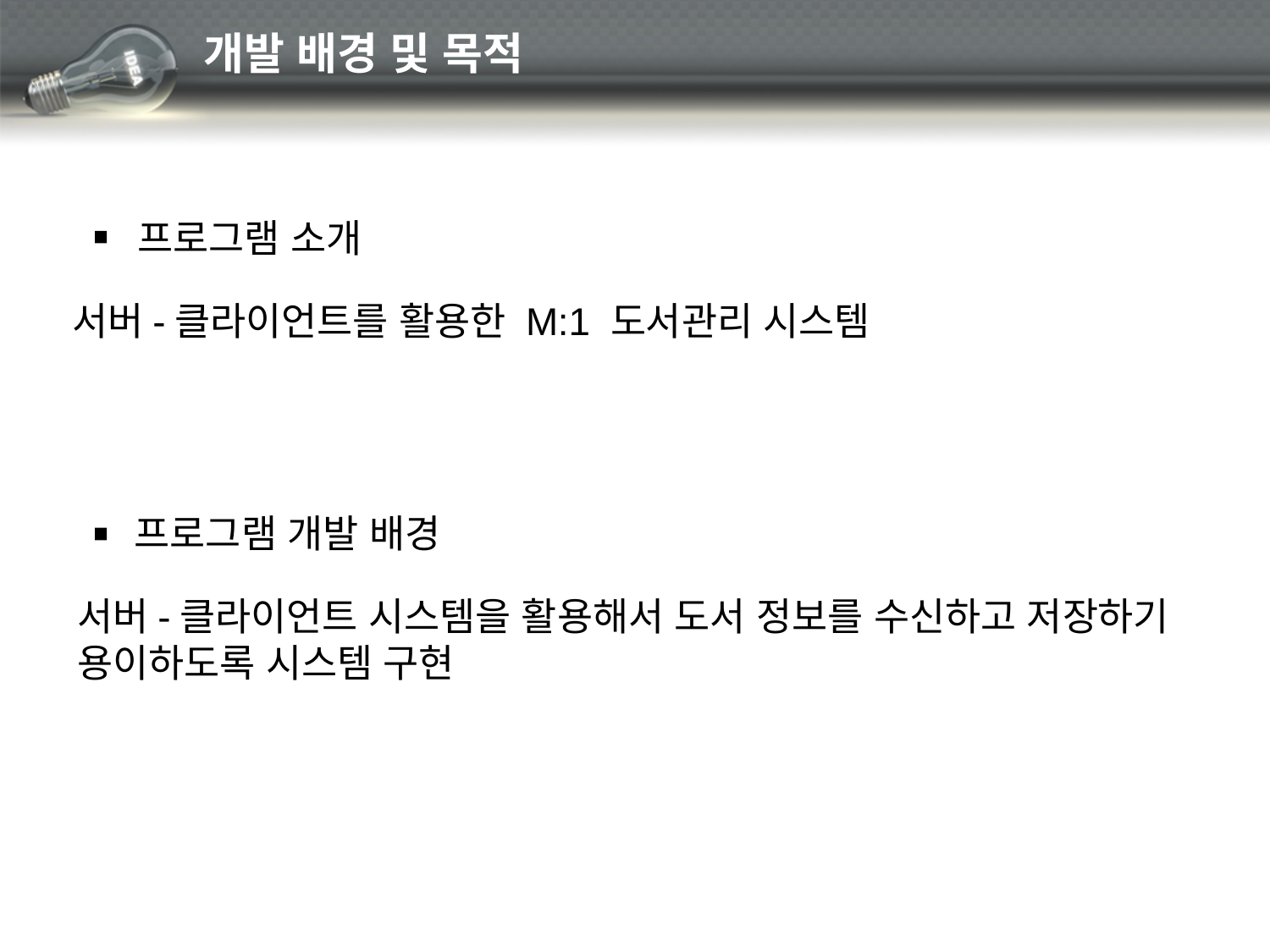

개발 배경 및 목적
프로그램 소개

서버-클라이언트를 활용한 M:1 도서관리 시스템
프로그램 개발 배경

서버-클라이언트 시스템을 활용해서 도서 정보를 수신하고 저장하기
용이하도록 시스템 구현